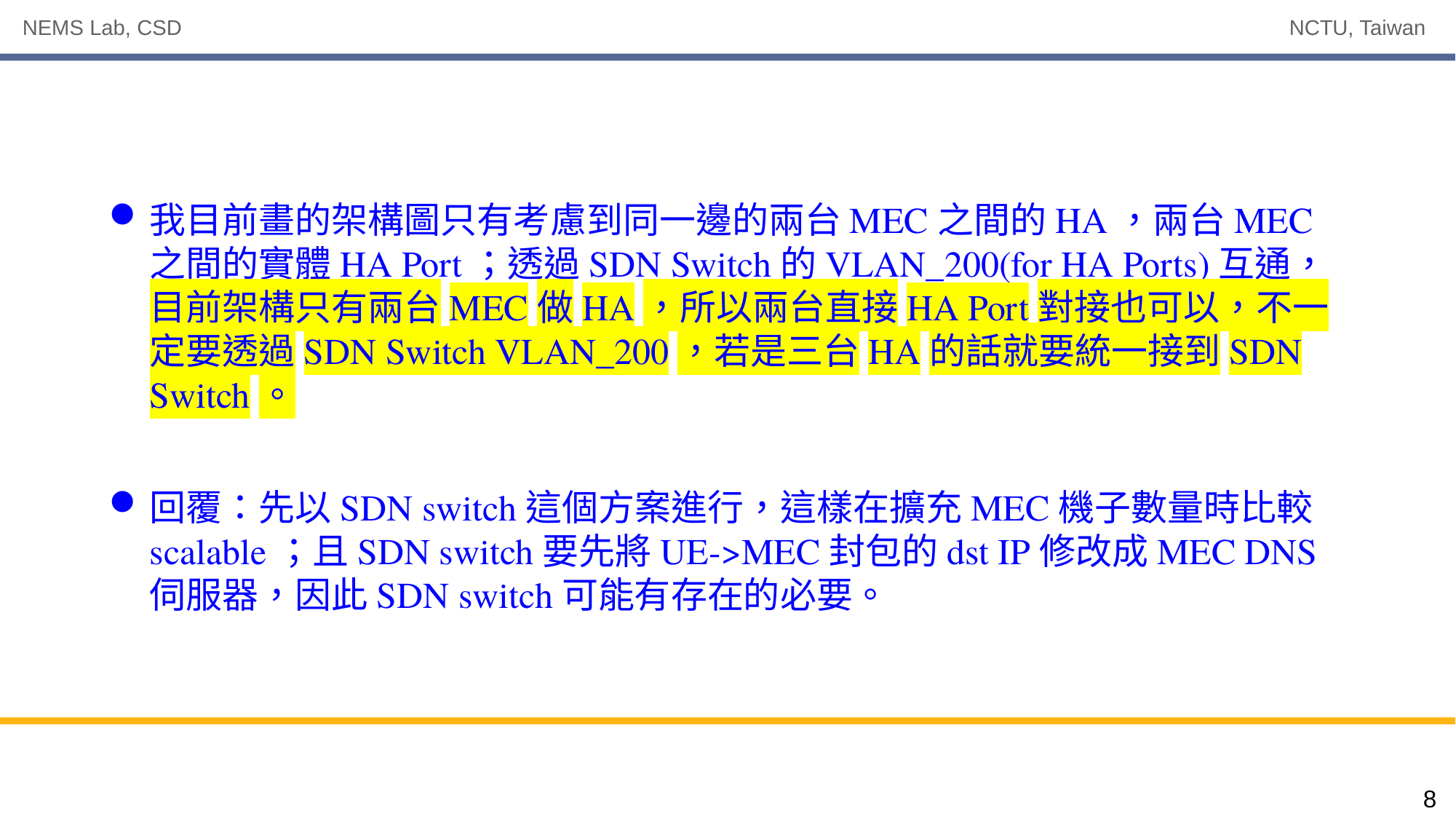

#
我目前畫的架構圖只有考慮到同一邊的兩台MEC之間的HA，兩台MEC之間的實體HA Port；透過SDN Switch的VLAN_200(for HA Ports)互通，目前架構只有兩台MEC做HA，所以兩台直接HA Port對接也可以，不一定要透過SDN Switch VLAN_200，若是三台HA的話就要統一接到SDN Switch。

回覆：先以SDN switch這個方案進行，這樣在擴充MEC機子數量時比較scalable；且SDN switch要先將UE->MEC封包的dst IP修改成MEC DNS伺服器，因此SDN switch可能有存在的必要。
8